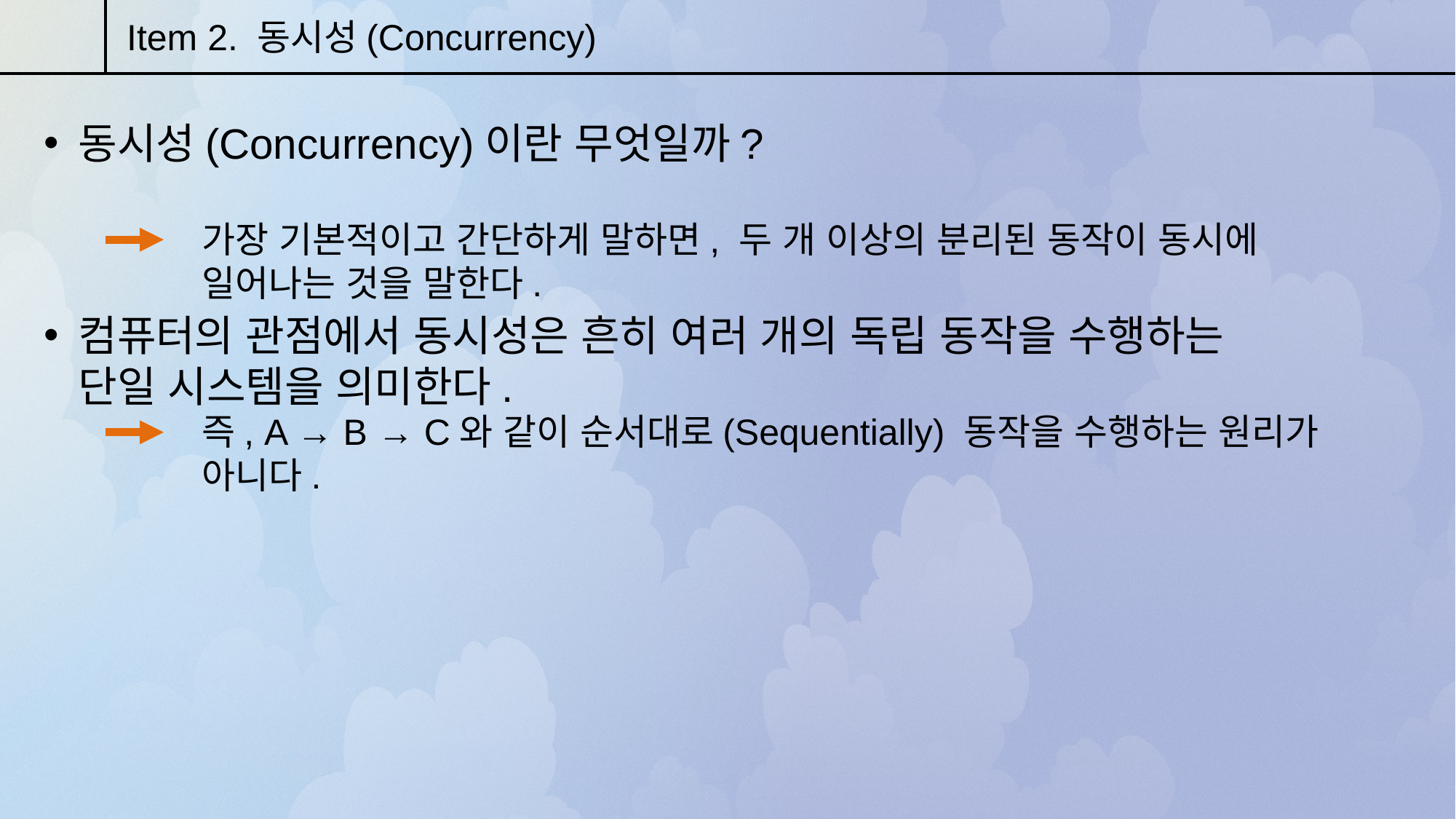

Item 2. 동시성(Concurrency)
동시성(Concurrency)이란 무엇일까?
가장 기본적이고 간단하게 말하면, 두 개 이상의 분리된 동작이 동시에 일어나는 것을 말한다.
컴퓨터의 관점에서 동시성은 흔히 여러 개의 독립 동작을 수행하는 단일 시스템을 의미한다.
즉, A → B → C와 같이 순서대로(Sequentially) 동작을 수행하는 원리가 아니다.